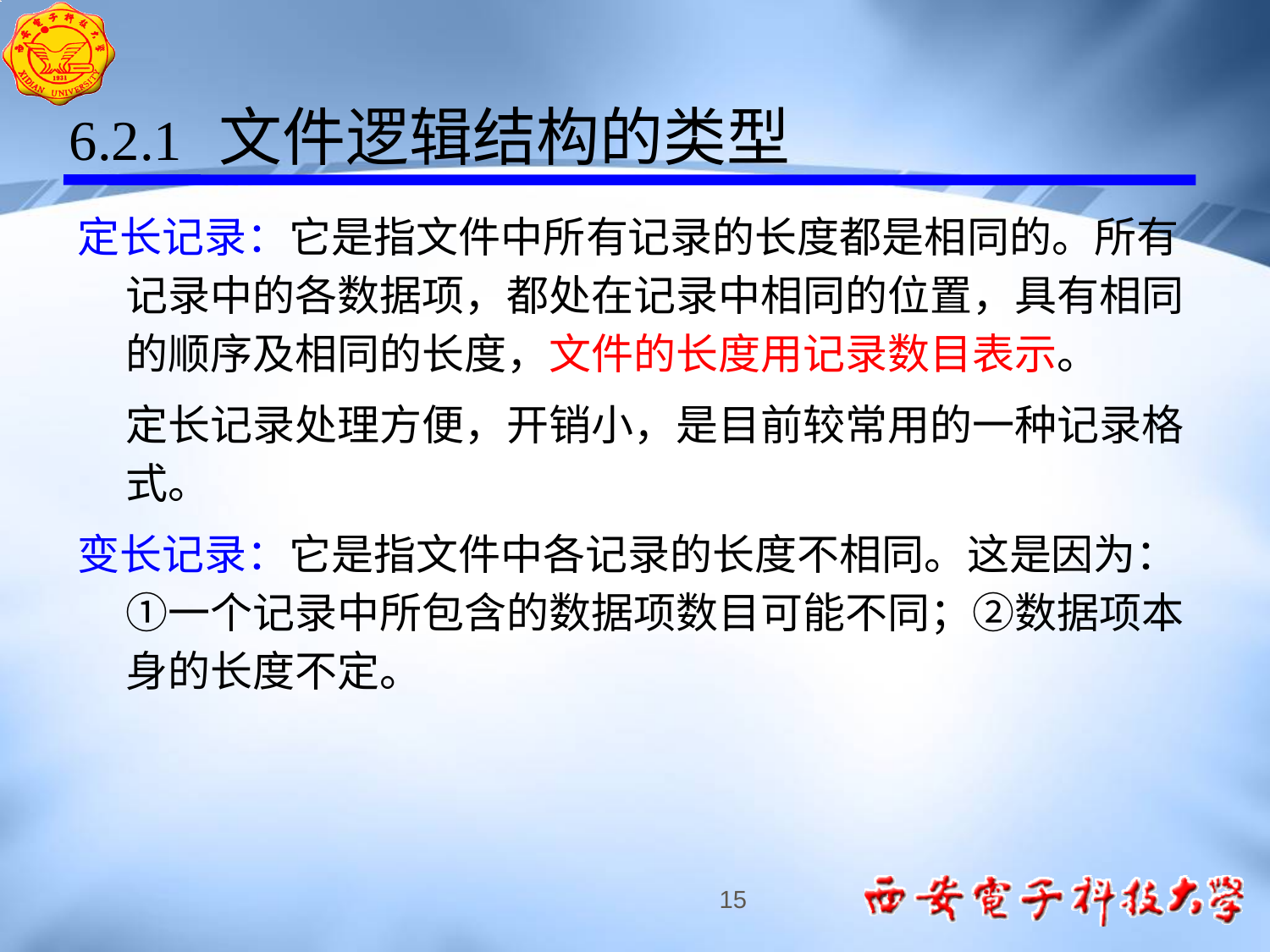

6.2.1 文件逻辑结构的类型
定长记录：它是指文件中所有记录的长度都是相同的。所有记录中的各数据项，都处在记录中相同的位置，具有相同的顺序及相同的长度，文件的长度用记录数目表示。
    定长记录处理方便，开销小，是目前较常用的一种记录格式。
变长记录：它是指文件中各记录的长度不相同。这是因为：①一个记录中所包含的数据项数目可能不同；②数据项本身的长度不定。
15